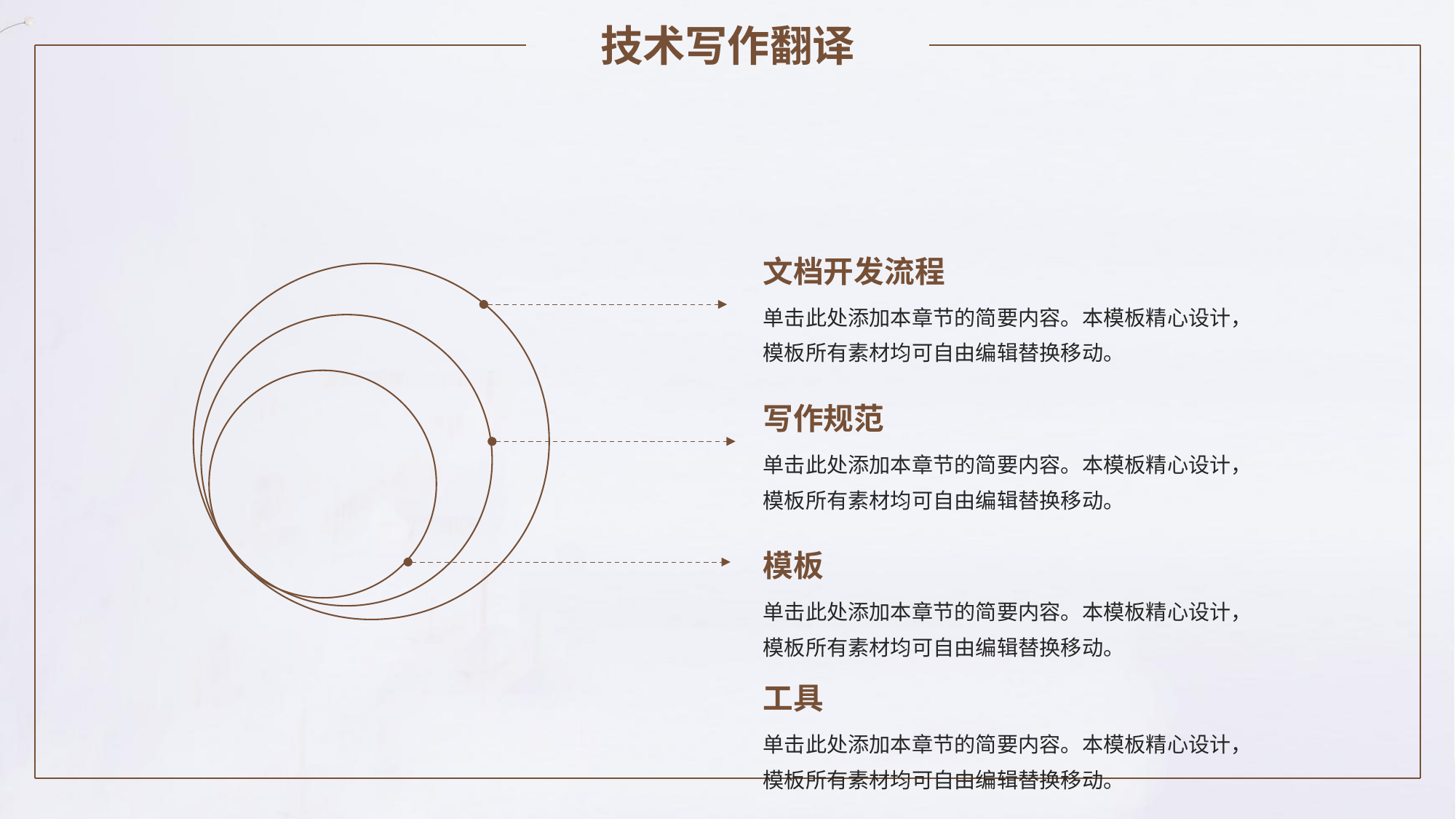

技术写作翻译
文档开发流程
单击此处添加本章节的简要内容。本模板精心设计，模板所有素材均可自由编辑替换移动。

写作规范
单击此处添加本章节的简要内容。本模板精心设计，模板所有素材均可自由编辑替换移动。
模板
单击此处添加本章节的简要内容。本模板精心设计，模板所有素材均可自由编辑替换移动。
工具
单击此处添加本章节的简要内容。本模板精心设计，模板所有素材均可自由编辑替换移动。